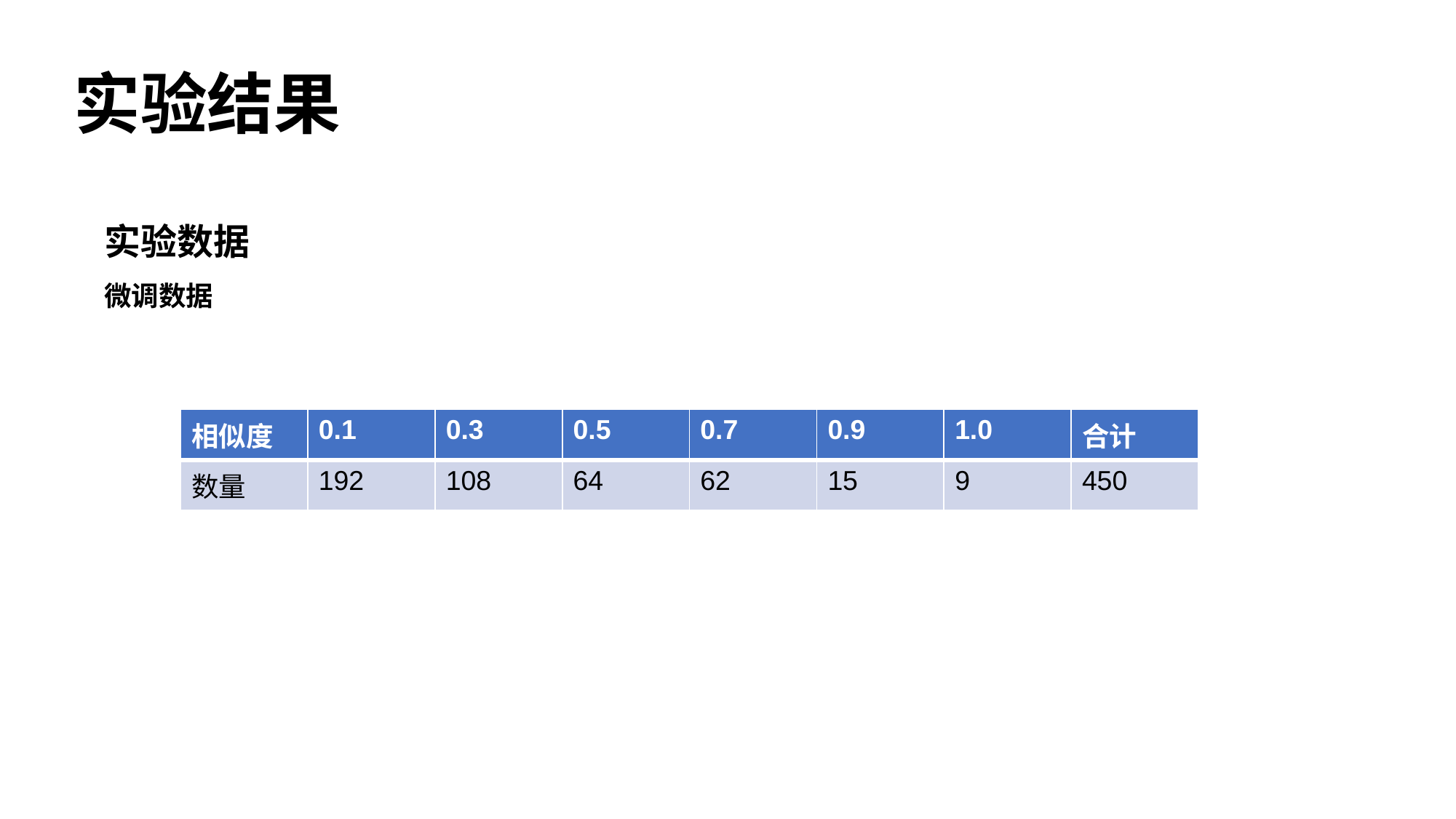

实验结果
实验数据
微调数据

| 相似度 | 0.1 | 0.3 | 0.5 | 0.7 | 0.9 | 1.0 | 合计 |
| --- | --- | --- | --- | --- | --- | --- | --- |
| 数量 | 192 | 108 | 64 | 62 | 15 | 9 | 450 |